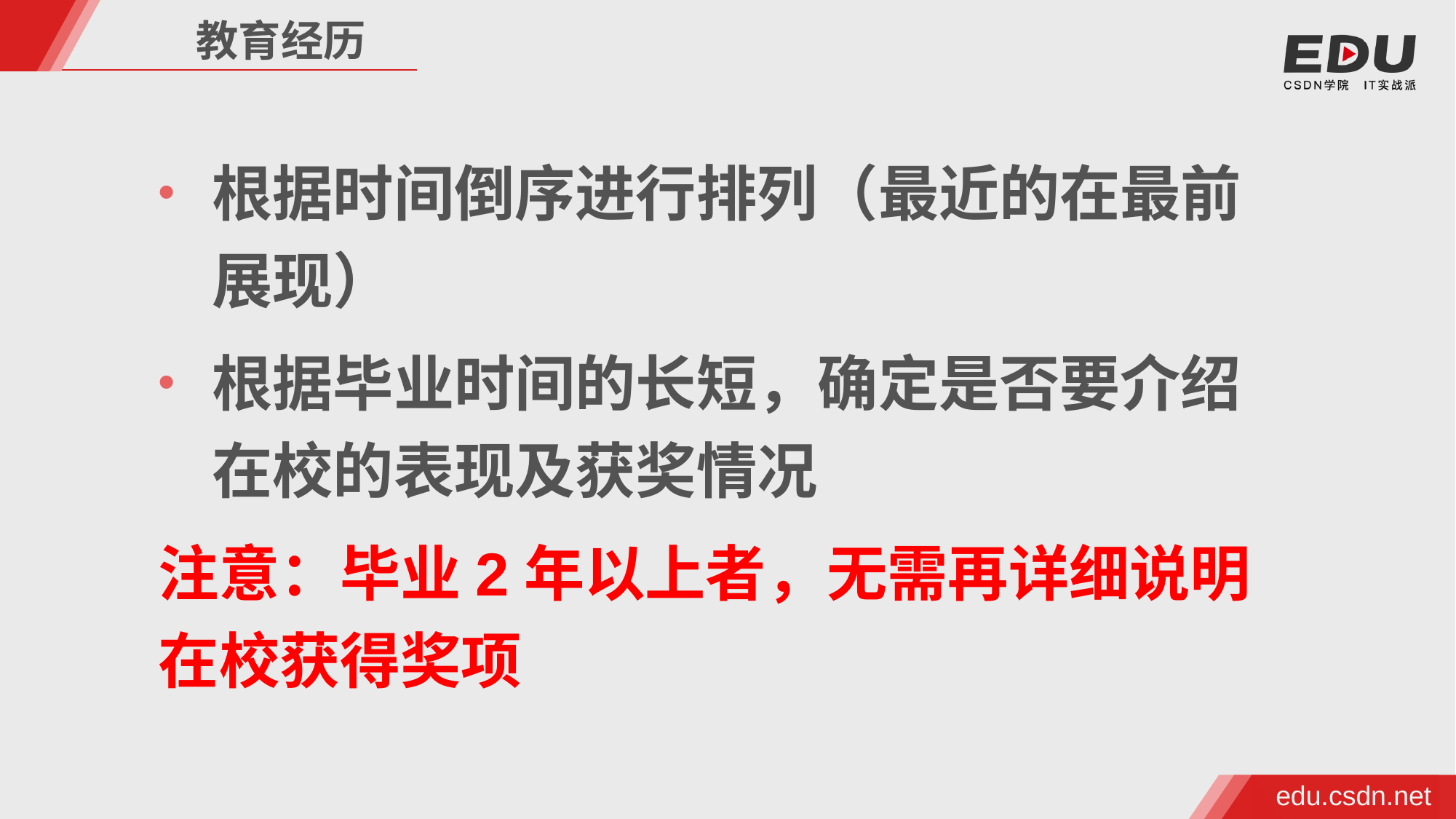

教育经历
根据时间倒序进行排列（最近的在最前展现）
根据毕业时间的长短，确定是否要介绍在校的表现及获奖情况
注意：毕业2年以上者，无需再详细说明在校获得奖项